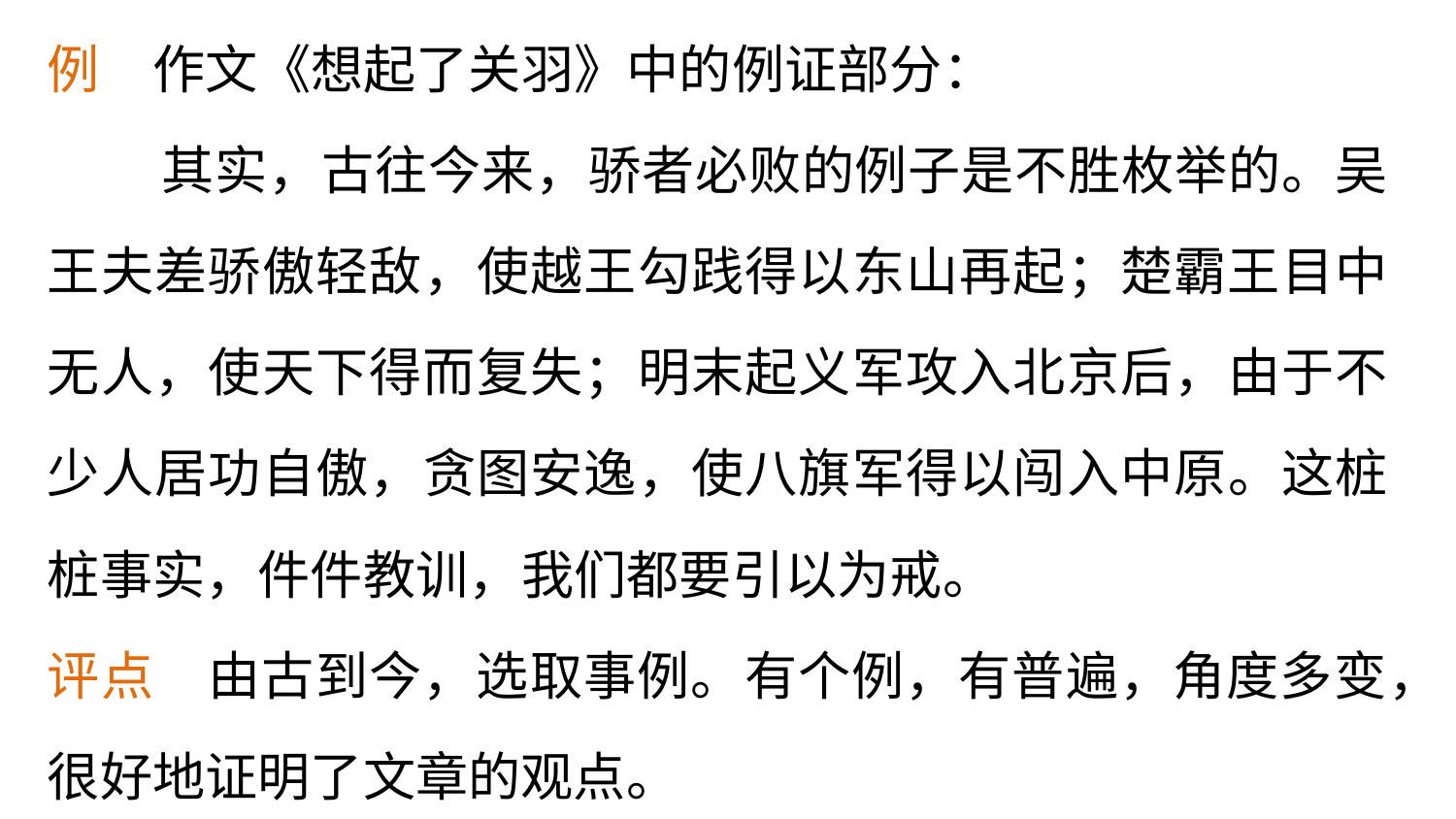

例　作文《想起了关羽》中的例证部分：
        其实，古往今来，骄者必败的例子是不胜枚举的。吴王夫差骄傲轻敌，使越王勾践得以东山再起；楚霸王目中无人，使天下得而复失；明末起义军攻入北京后，由于不少人居功自傲，贪图安逸，使八旗军得以闯入中原。这桩桩事实，件件教训，我们都要引以为戒。
评点　由古到今，选取事例。有个例，有普遍，角度多变，很好地证明了文章的观点。